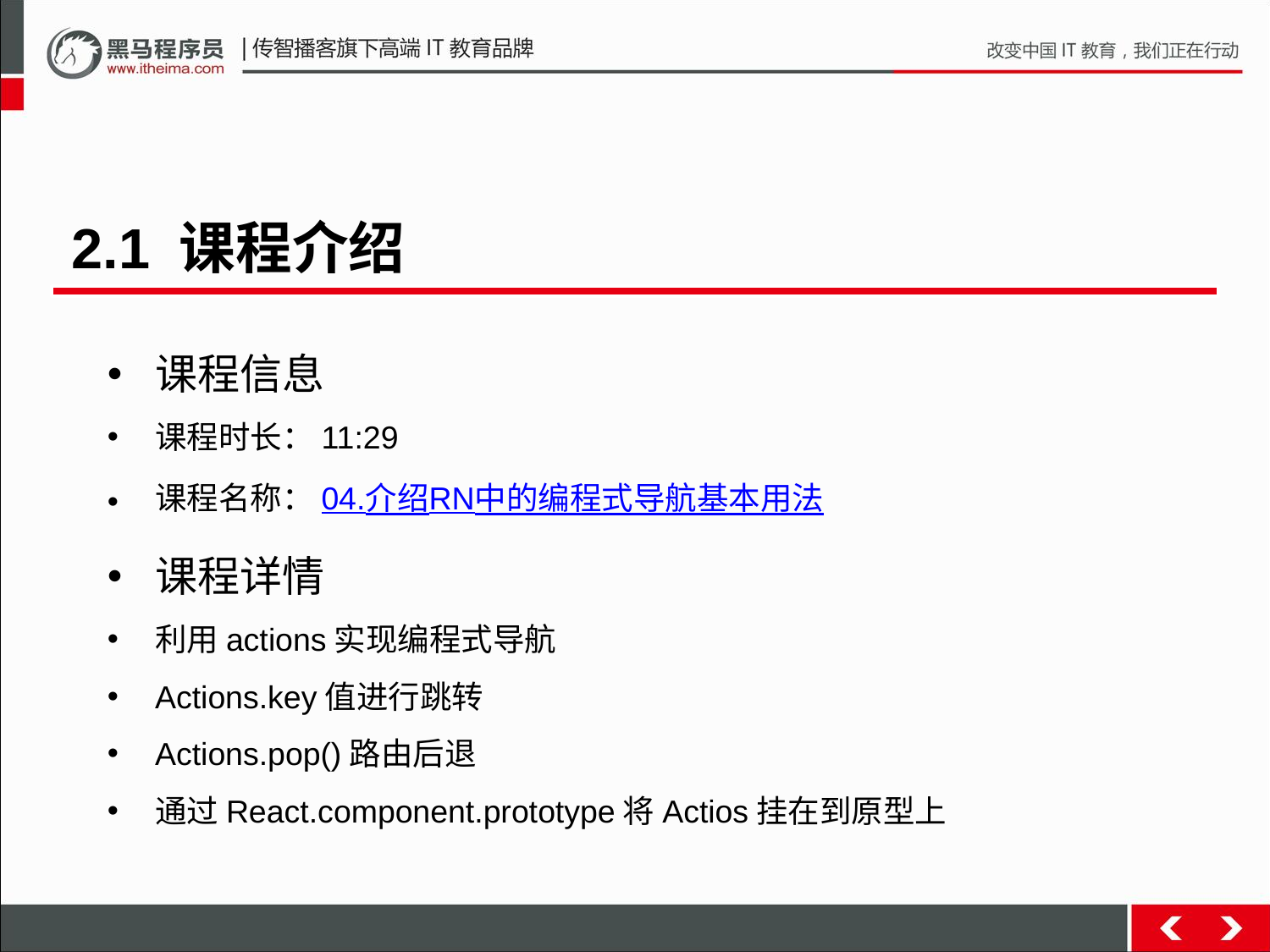

2.1 课程介绍
课程信息
课程时长：11:29
课程名称：04.介绍RN中的编程式导航基本用法
课程详情
利用actions实现编程式导航
Actions.key值进行跳转
Actions.pop()路由后退
通过React.component.prototype将Actios挂在到原型上